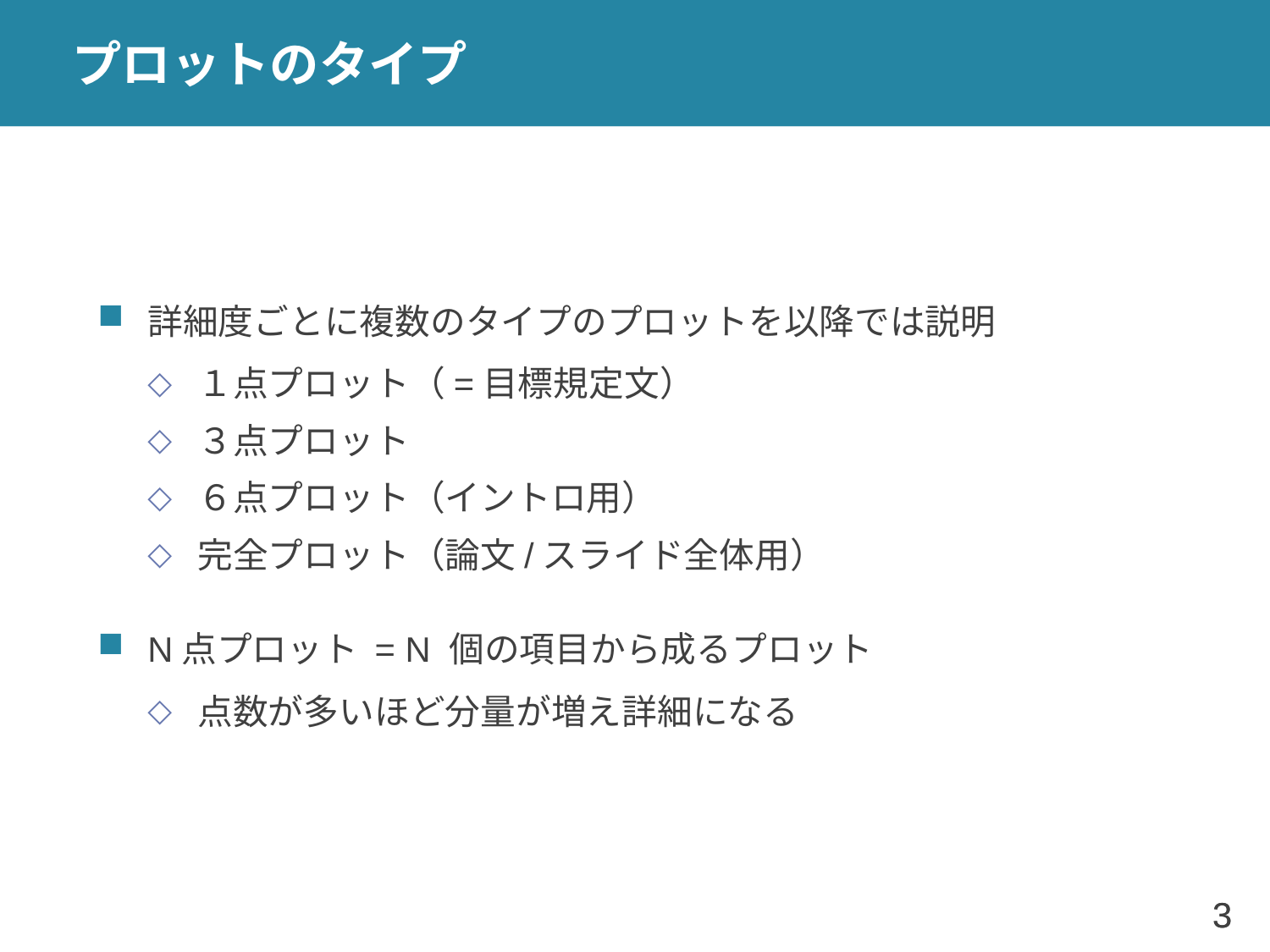

# プロットのタイプ
詳細度ごとに複数のタイプのプロットを以降では説明
１点プロット（=目標規定文）
３点プロット
６点プロット（イントロ用）
完全プロット（論文/スライド全体用）
N点プロット = N 個の項目から成るプロット
点数が多いほど分量が増え詳細になる